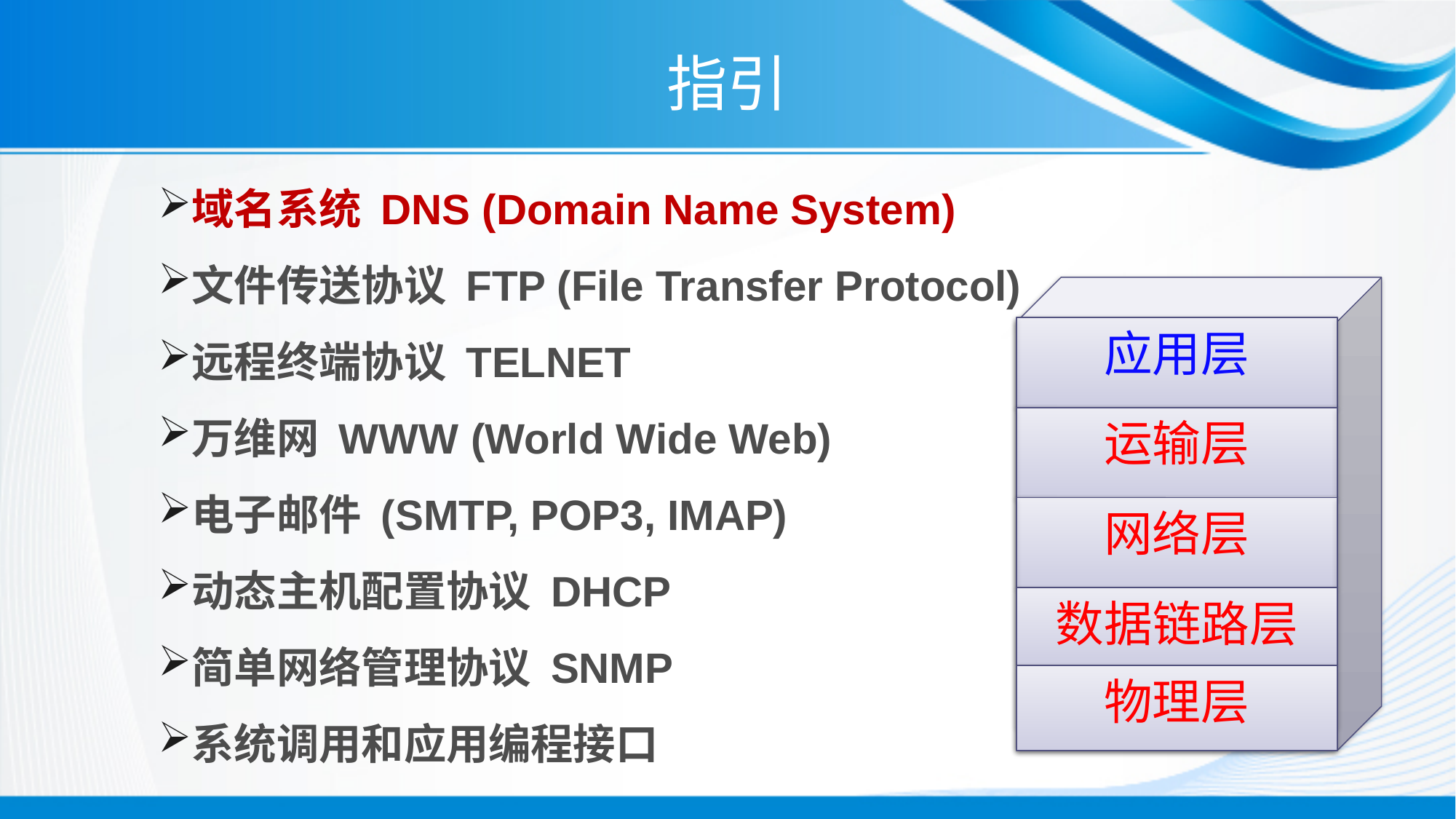

# 指引
域名系统 DNS (Domain Name System)
文件传送协议 FTP (File Transfer Protocol)
远程终端协议 TELNET
万维网 WWW (World Wide Web)
电子邮件 (SMTP, POP3, IMAP)
动态主机配置协议 DHCP
简单网络管理协议 SNMP
系统调用和应用编程接口

应用层

运输层

网络层

数据链路层

物理层